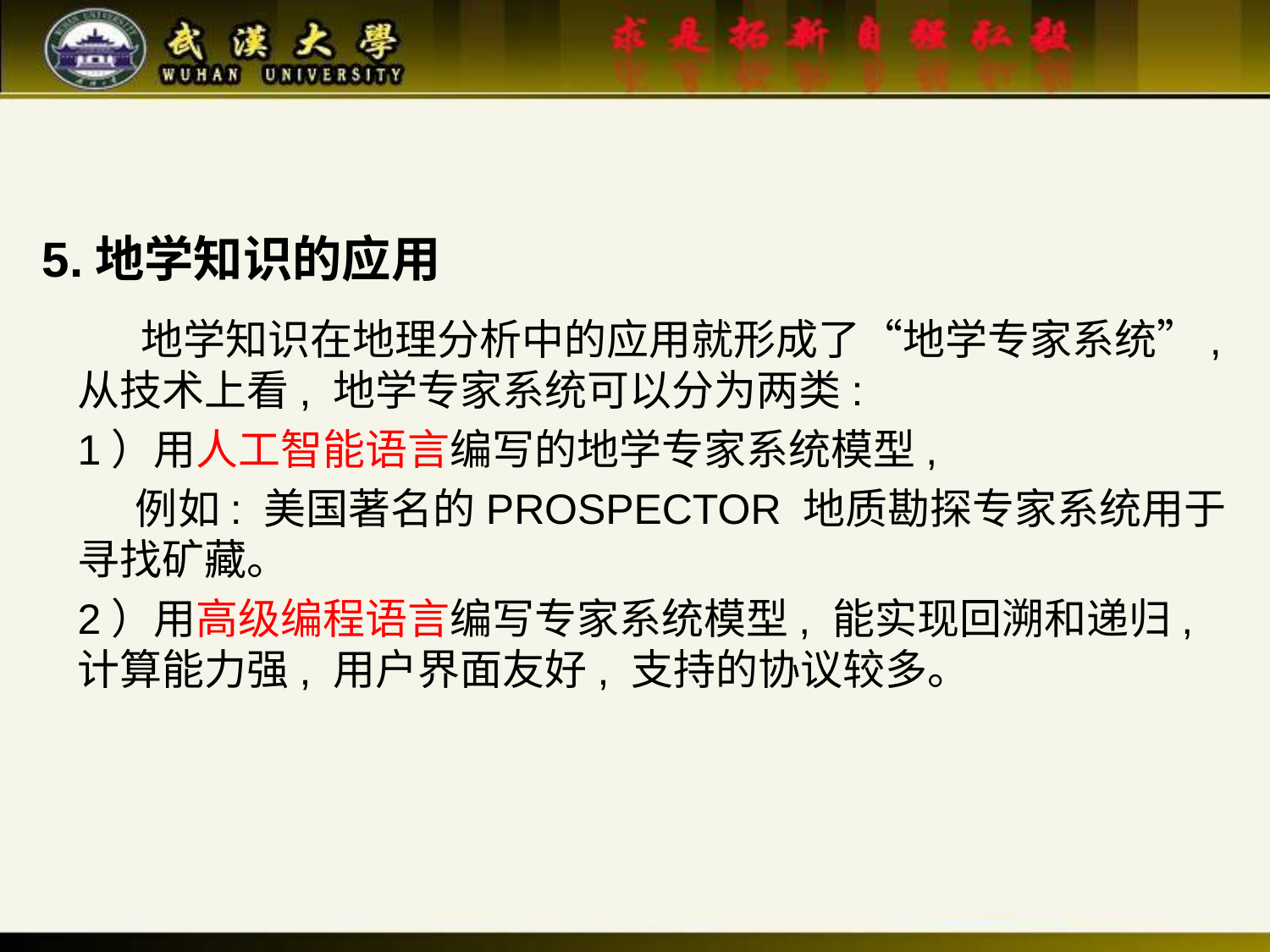

#
5.地学知识的应用
地学知识在地理分析中的应用就形成了“地学专家系统”, 从技术上看, 地学专家系统可以分为两类:
1）用人工智能语言编写的地学专家系统模型,
     例如: 美国著名的PROSPECTOR 地质勘探专家系统用于寻找矿藏。
2）用高级编程语言编写专家系统模型, 能实现回溯和递归, 计算能力强, 用户界面友好, 支持的协议较多。